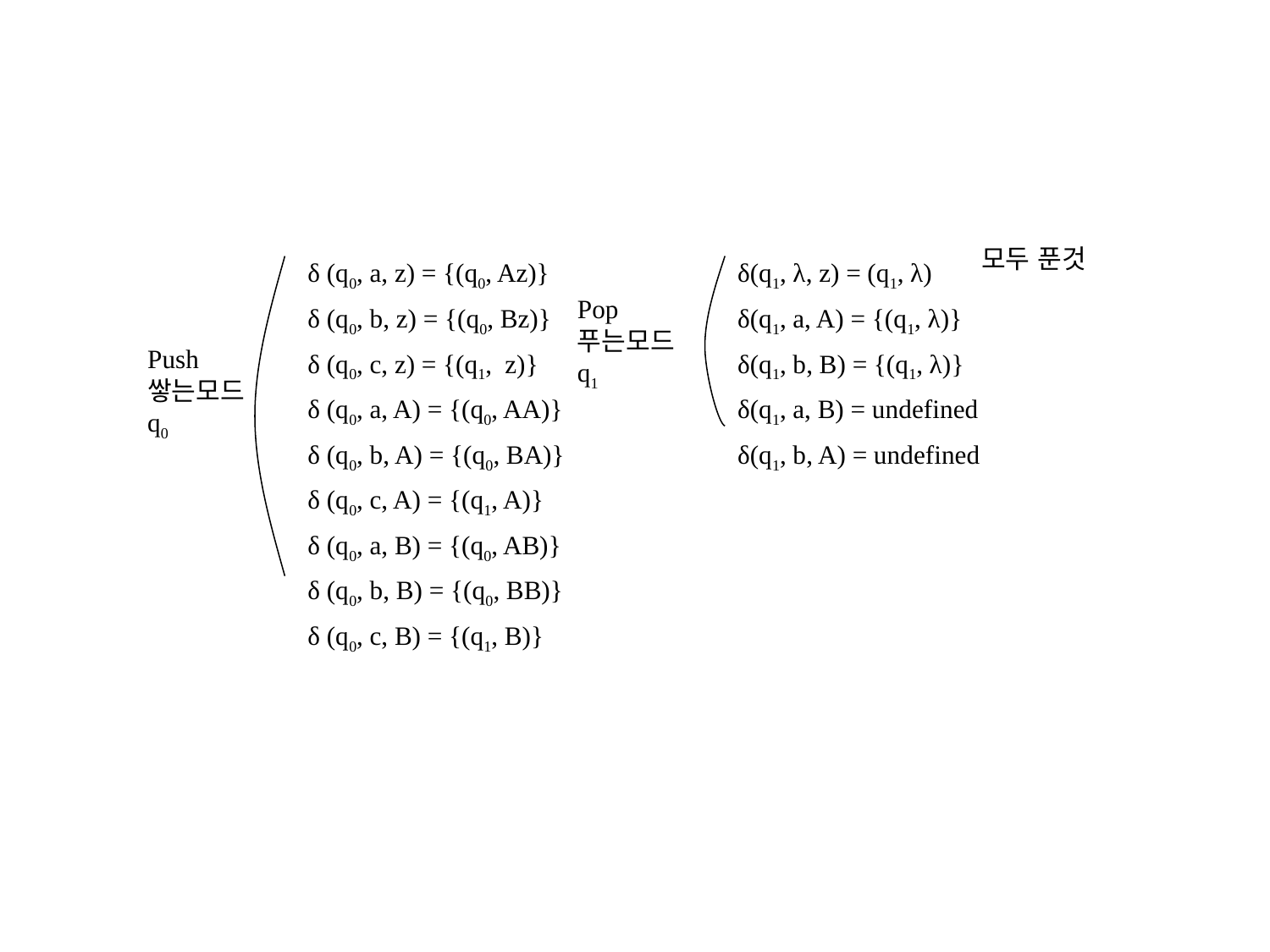

모두 푼것
| δ (q0, a, z) = {(q0, Az)} δ (q0, b, z) = {(q0, Bz)} δ (q0, c, z) = {(q1, z)} δ (q0, a, A) = {(q0, AA)} δ (q0, b, A) = {(q0, BA)} δ (q0, c, A) = {(q1, A)} δ (q0, a, B) = {(q0, AB)} δ (q0, b, B) = {(q0, BB)} δ (q0, c, B) = {(q1, B)} | δ(q1, λ, z) = (q1, λ) δ(q1, a, A) = {(q1, λ)} δ(q1, b, B) = {(q1, λ)} δ(q1, a, B) = undefined δ(q1, b, A) = undefined |
| --- | --- |

Pop
푸는모드
q1
Push
쌓는모드
q0